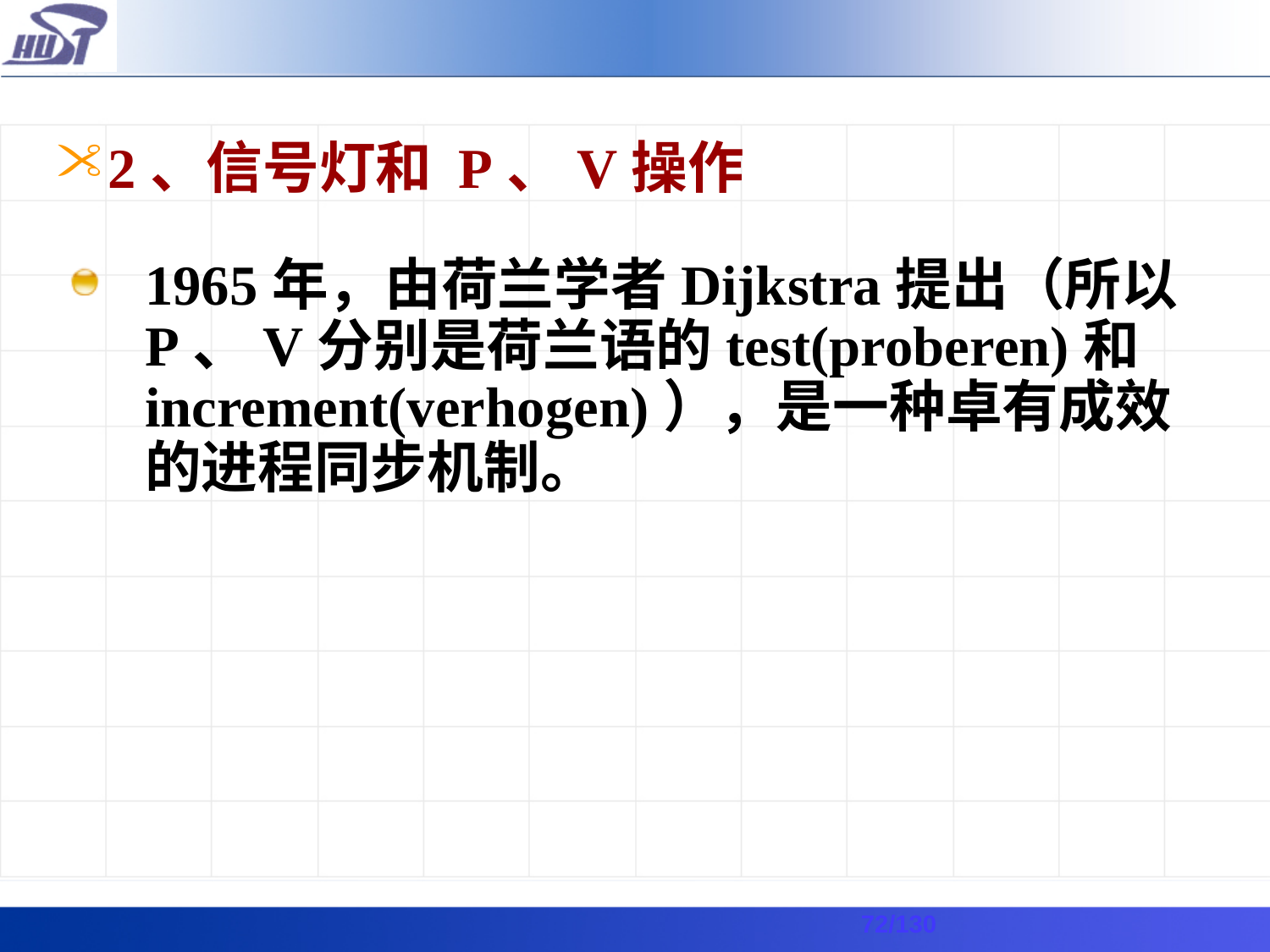

# 2、信号灯和 P、V操作
1965年，由荷兰学者Dijkstra提出（所以P、V分别是荷兰语的test(proberen)和increment(verhogen)），是一种卓有成效的进程同步机制。

72/130